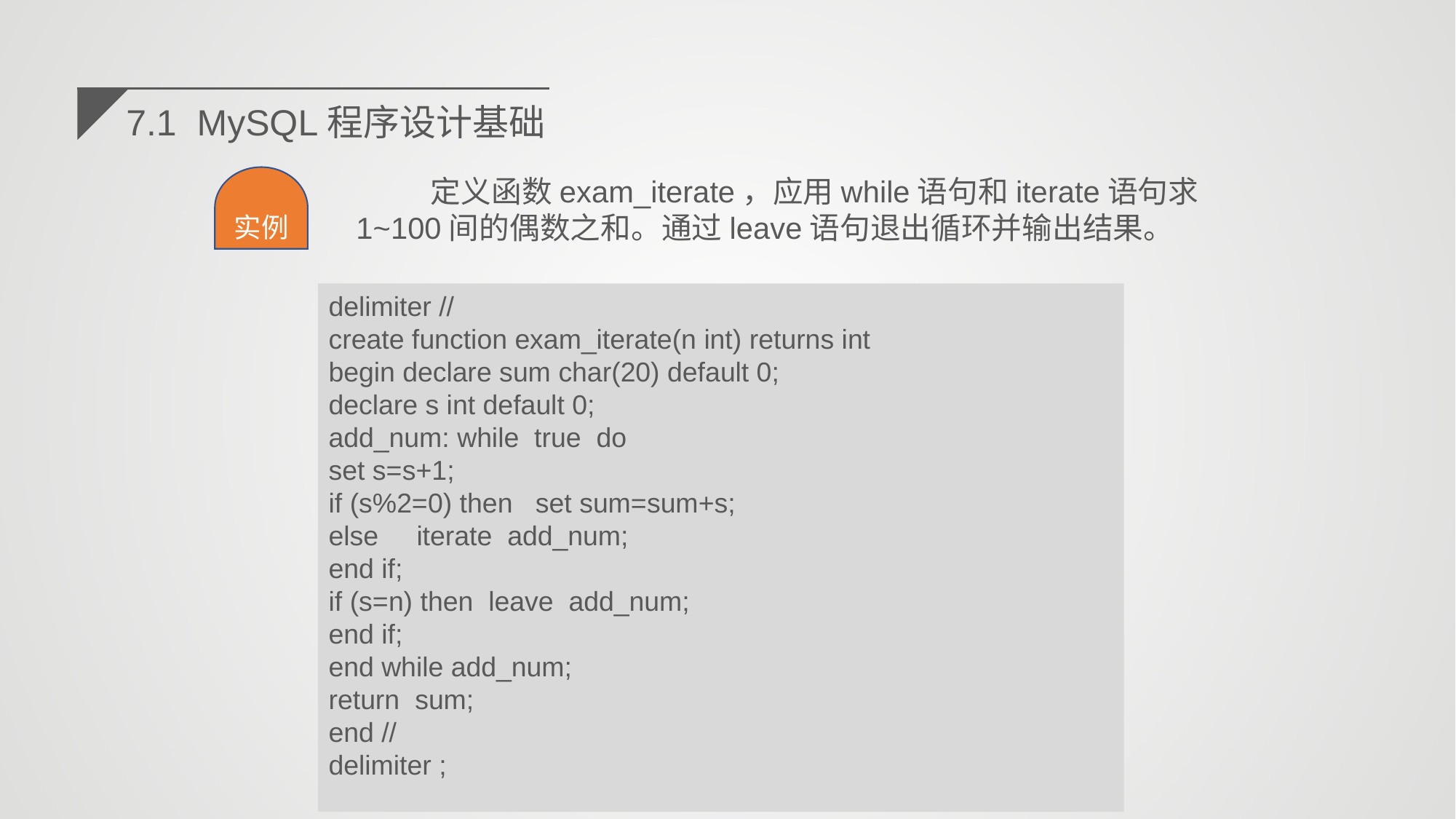

7.1  MySQL程序设计基础

实例
 定义函数exam_iterate，应用while语句和iterate语句求1~100间的偶数之和。通过leave语句退出循环并输出结果。

delimiter //
create function exam_iterate(n int) returns int
begin declare sum char(20) default 0;
declare s int default 0;
add_num: while  true  do
set s=s+1;
if (s%2=0) then   set sum=sum+s;
else     iterate  add_num;
end if;
if (s=n) then  leave  add_num;
end if;
end while add_num;
return  sum;
end //
delimiter ;